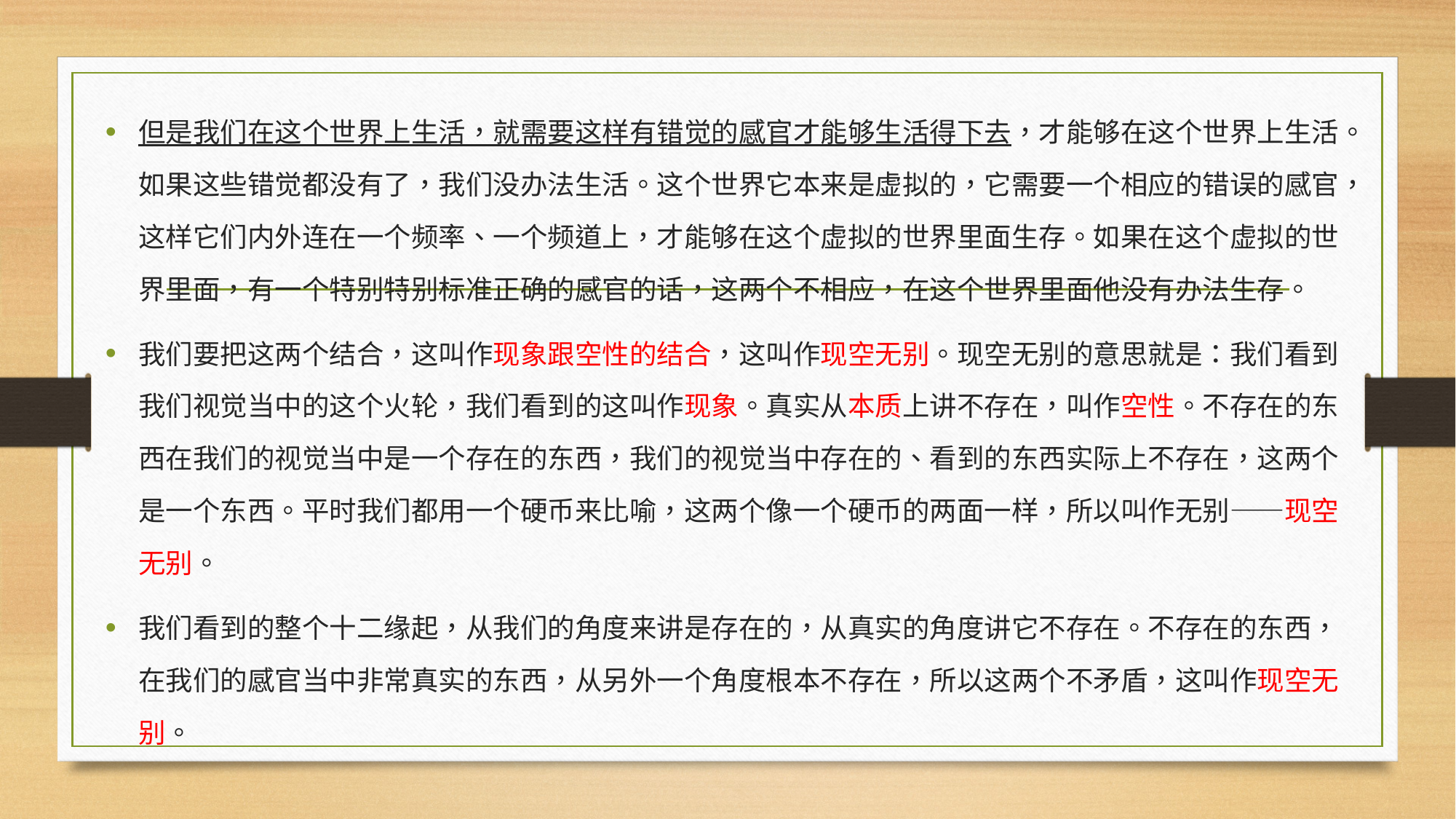

但是我们在这个世界上生活，就需要这样有错觉的感官才能够生活得下去，才能够在这个世界上生活。如果这些错觉都没有了，我们没办法生活。这个世界它本来是虚拟的，它需要一个相应的错误的感官，这样它们内外连在一个频率、一个频道上，才能够在这个虚拟的世界里面生存。如果在这个虚拟的世界里面，有一个特别特别标准正确的感官的话，这两个不相应，在这个世界里面他没有办法生存。
我们要把这两个结合，这叫作现象跟空性的结合，这叫作现空无别。现空无别的意思就是：我们看到我们视觉当中的这个火轮，我们看到的这叫作现象。真实从本质上讲不存在，叫作空性。不存在的东西在我们的视觉当中是一个存在的东西，我们的视觉当中存在的、看到的东西实际上不存在，这两个是一个东西。平时我们都用一个硬币来比喻，这两个像一个硬币的两面一样，所以叫作无别——现空无别。
我们看到的整个十二缘起，从我们的角度来讲是存在的，从真实的角度讲它不存在。不存在的东西，在我们的感官当中非常真实的东西，从另外一个角度根本不存在，所以这两个不矛盾，这叫作现空无别。